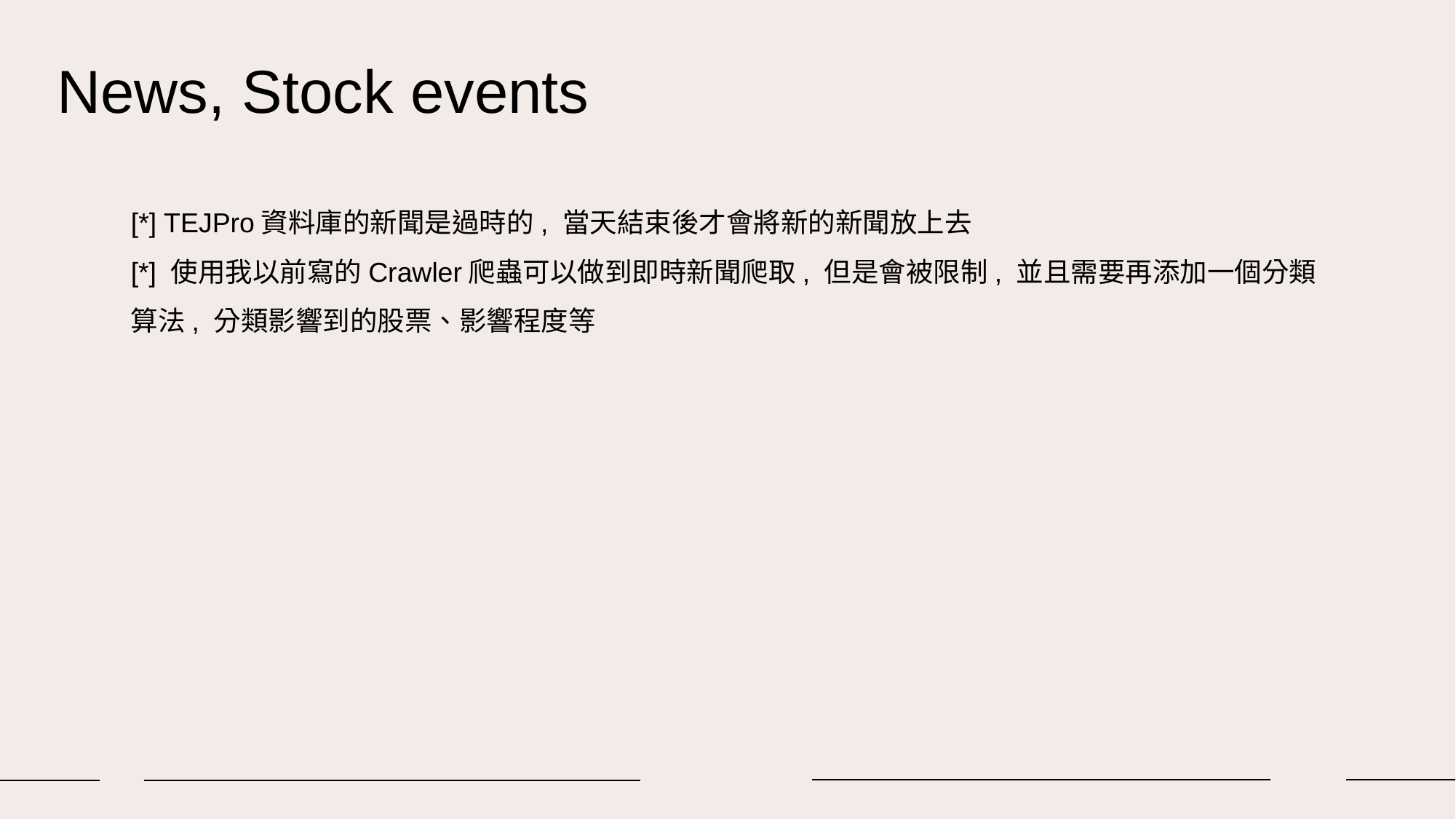

# News, Stock events
[*] TEJPro資料庫的新聞是過時的, 當天結束後才會將新的新聞放上去
[*] 使用我以前寫的Crawler爬蟲可以做到即時新聞爬取, 但是會被限制, 並且需要再添加一個分類算法, 分類影響到的股票、影響程度等